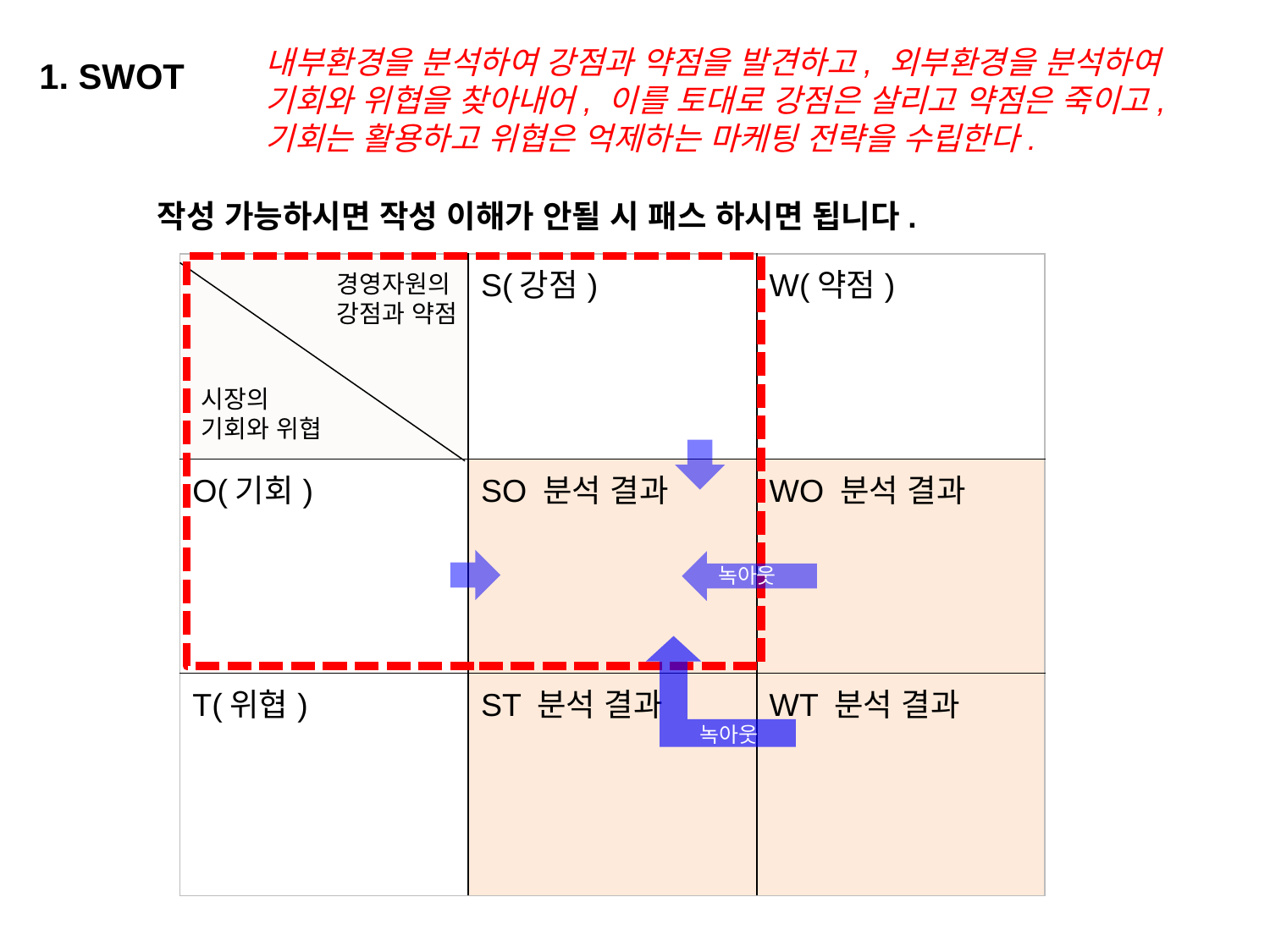

3. 시장환경 분석
 SWOT 분석
내부환경을 분석하여 강점과 약점을 발견하고, 외부환경을 분석하여 기회와 위협을 찾아내어, 이를 토대로 강점은 살리고 약점은 죽이고, 기회는 활용하고 위협은 억제하는 마케팅 전략을 수립한다.
1. SWOT
작성 가능하시면 작성 이해가 안될 시 패스 하시면 됩니다.
|  | S(강점) | W(약점) |
| --- | --- | --- |
| O(기회) | SO 분석 결과 | WO 분석 결과 |
| T(위협) | ST 분석 결과 | WT 분석 결과 |

경영자원의
강점과 약점
시장의
기회와 위협

녹아웃

녹아웃